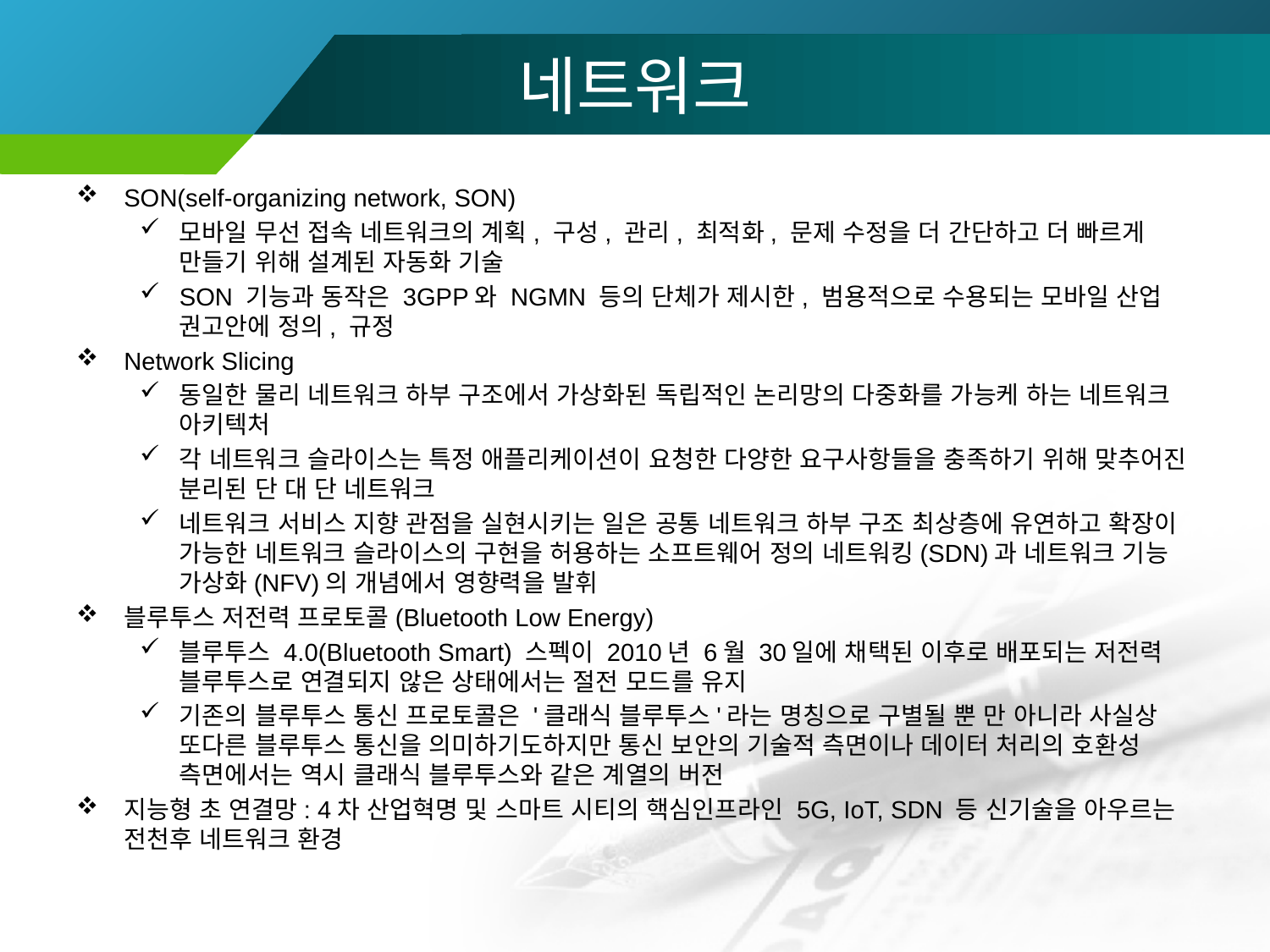

# 네트워크
SON(self-organizing network, SON)
모바일 무선 접속 네트워크의 계획, 구성, 관리, 최적화, 문제 수정을 더 간단하고 더 빠르게 만들기 위해 설계된 자동화 기술
SON 기능과 동작은 3GPP와 NGMN 등의 단체가 제시한, 범용적으로 수용되는 모바일 산업 권고안에 정의, 규정
Network Slicing
동일한 물리 네트워크 하부 구조에서 가상화된 독립적인 논리망의 다중화를 가능케 하는 네트워크 아키텍처
각 네트워크 슬라이스는 특정 애플리케이션이 요청한 다양한 요구사항들을 충족하기 위해 맞추어진 분리된 단 대 단 네트워크
네트워크 서비스 지향 관점을 실현시키는 일은 공통 네트워크 하부 구조 최상층에 유연하고 확장이 가능한 네트워크 슬라이스의 구현을 허용하는 소프트웨어 정의 네트워킹(SDN)과 네트워크 기능 가상화(NFV)의 개념에서 영향력을 발휘
블루투스 저전력 프로토콜(Bluetooth Low Energy)
블루투스 4.0(Bluetooth Smart) 스펙이 2010년 6월 30일에 채택된 이후로 배포되는 저전력 블루투스로 연결되지 않은 상태에서는 절전 모드를 유지
기존의 블루투스 통신 프로토콜은 '클래식 블루투스'라는 명칭으로 구별될 뿐 만 아니라 사실상 또다른 블루투스 통신을 의미하기도하지만 통신 보안의 기술적 측면이나 데이터 처리의 호환성 측면에서는 역시 클래식 블루투스와 같은 계열의 버전
지능형 초 연결망: 4차 산업혁명 및 스마트 시티의 핵심인프라인 5G, IoT, SDN 등 신기술을 아우르는 전천후 네트워크 환경